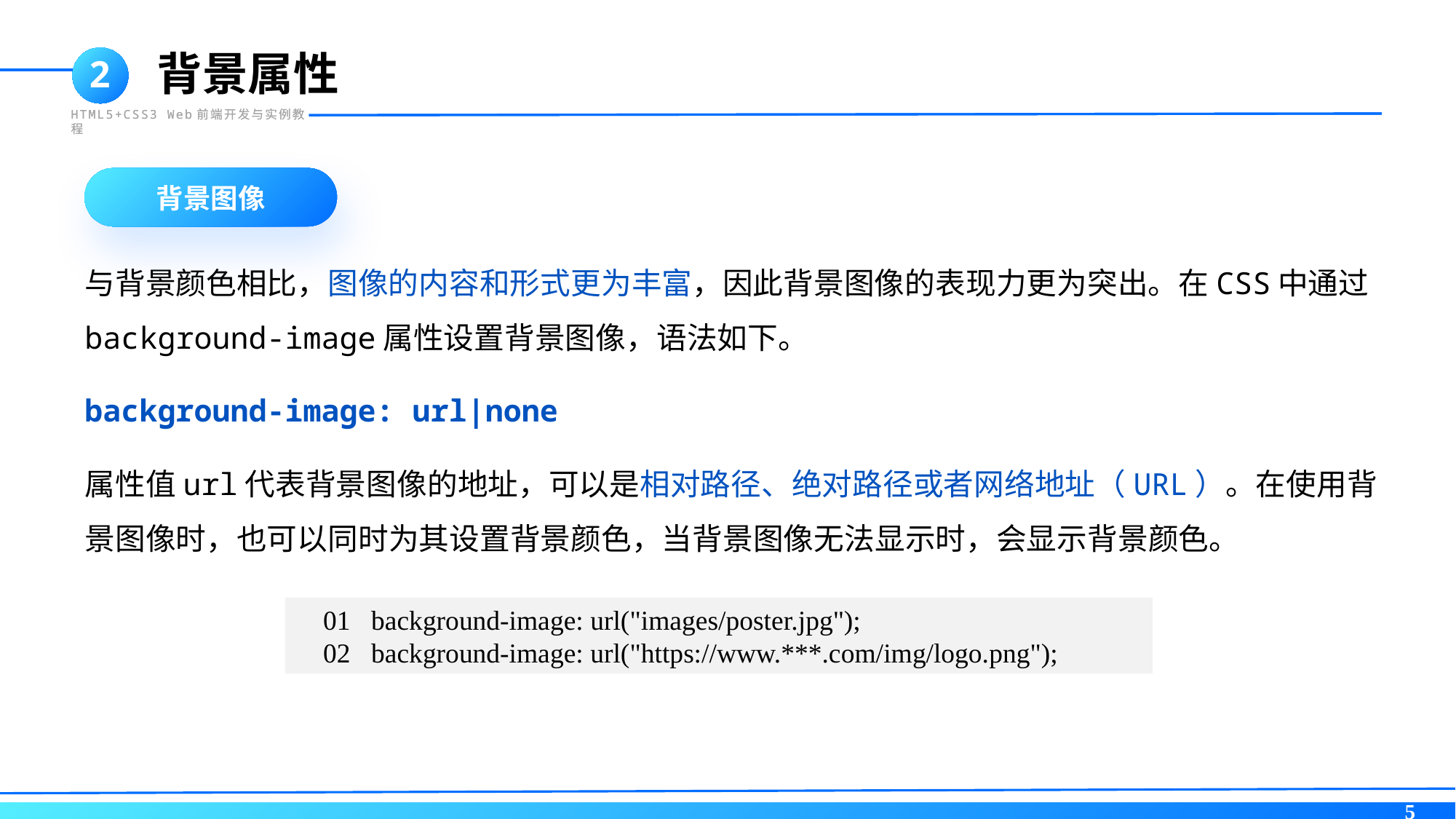

背景属性
2
HTML5+CSS3 Web前端开发与实例教程
背景图像
与背景颜色相比，图像的内容和形式更为丰富，因此背景图像的表现力更为突出。在CSS中通过background-image属性设置背景图像，语法如下。
background-image: url|none
属性值url代表背景图像的地址，可以是相对路径、绝对路径或者网络地址（URL）。在使用背景图像时，也可以同时为其设置背景颜色，当背景图像无法显示时，会显示背景颜色。
01   background-image: url("images/poster.jpg");
02   background-image: url("https://www.***.com/img/logo.png");
5